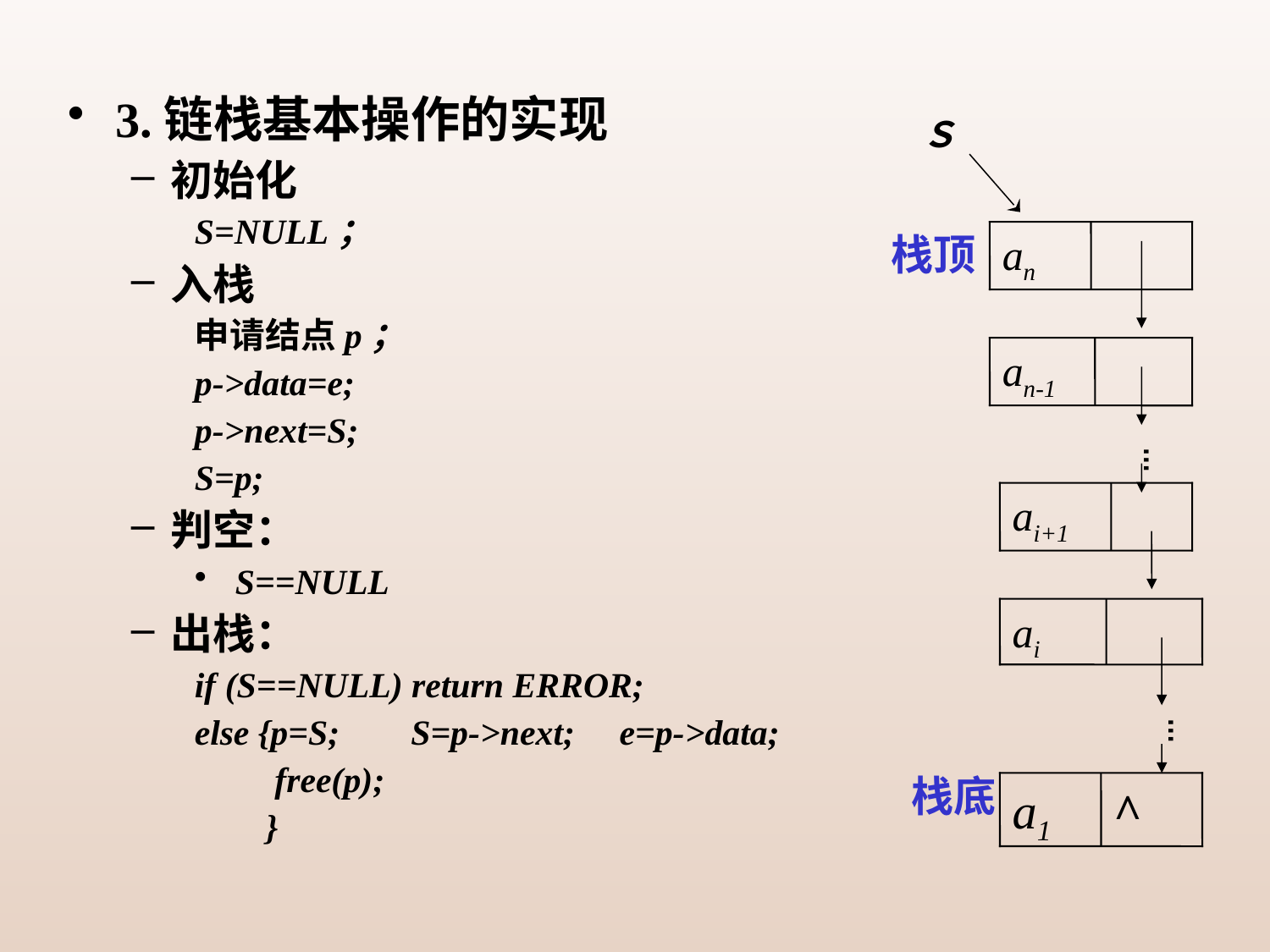

3.链栈基本操作的实现
初始化
S=NULL；
入栈
申请结点p；
p->data=e;
p->next=S;
S=p;
判空：
 S==NULL
出栈：
if (S==NULL) return ERROR;
else {p=S;        S=p->next;     e=p->data;
         free(p);
        }

Ｓ

栈顶
an

an-1

…

ai+1

ai

…

栈底
a1

^